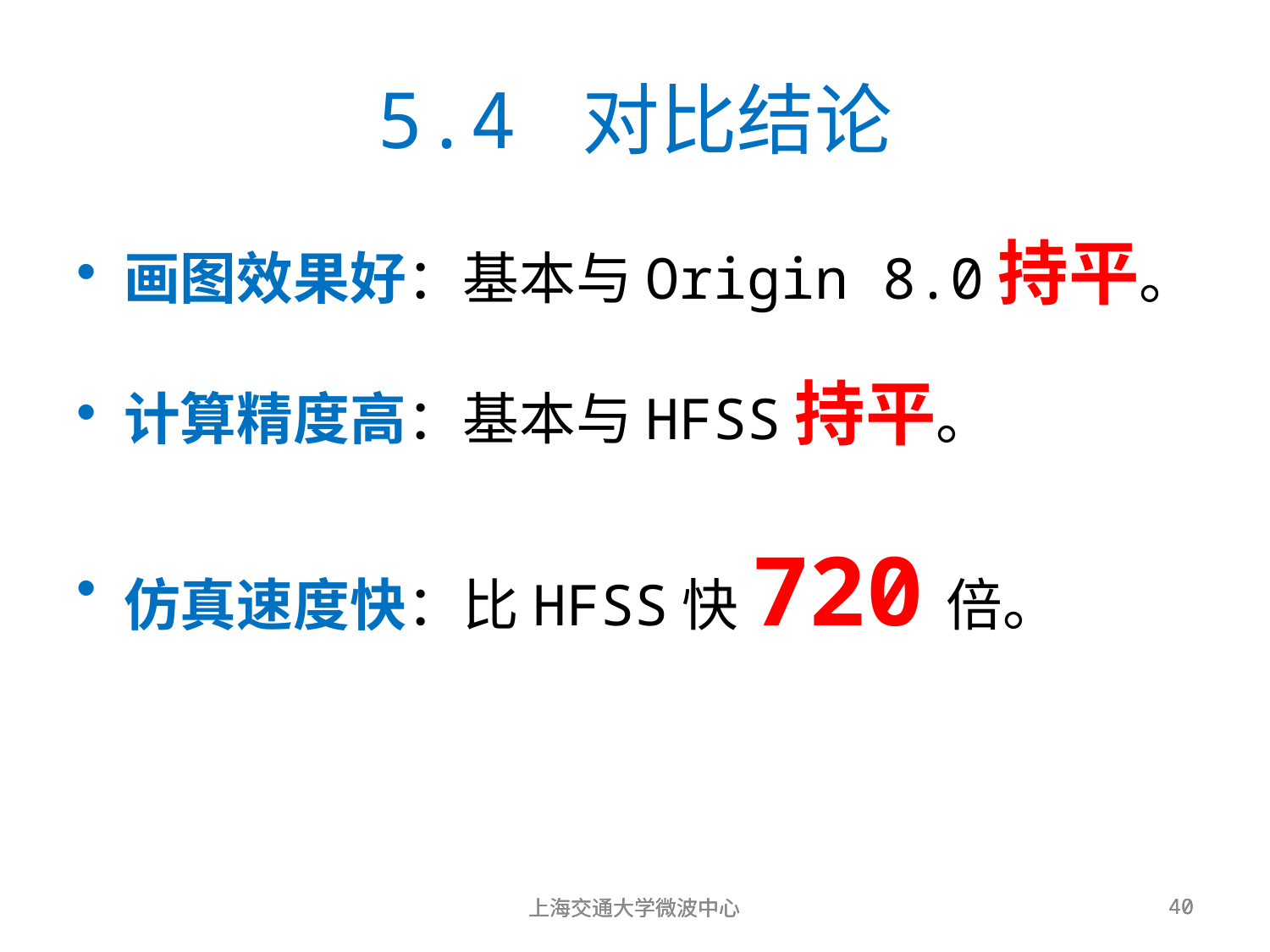

5.4 对比结论
画图效果好：基本与Origin 8.0持平。
计算精度高：基本与HFSS持平。
仿真速度快：比HFSS快720倍。

上海交通大学微波中心
上海交通大学微波中心
上海交通大学微波中心
40
40
40